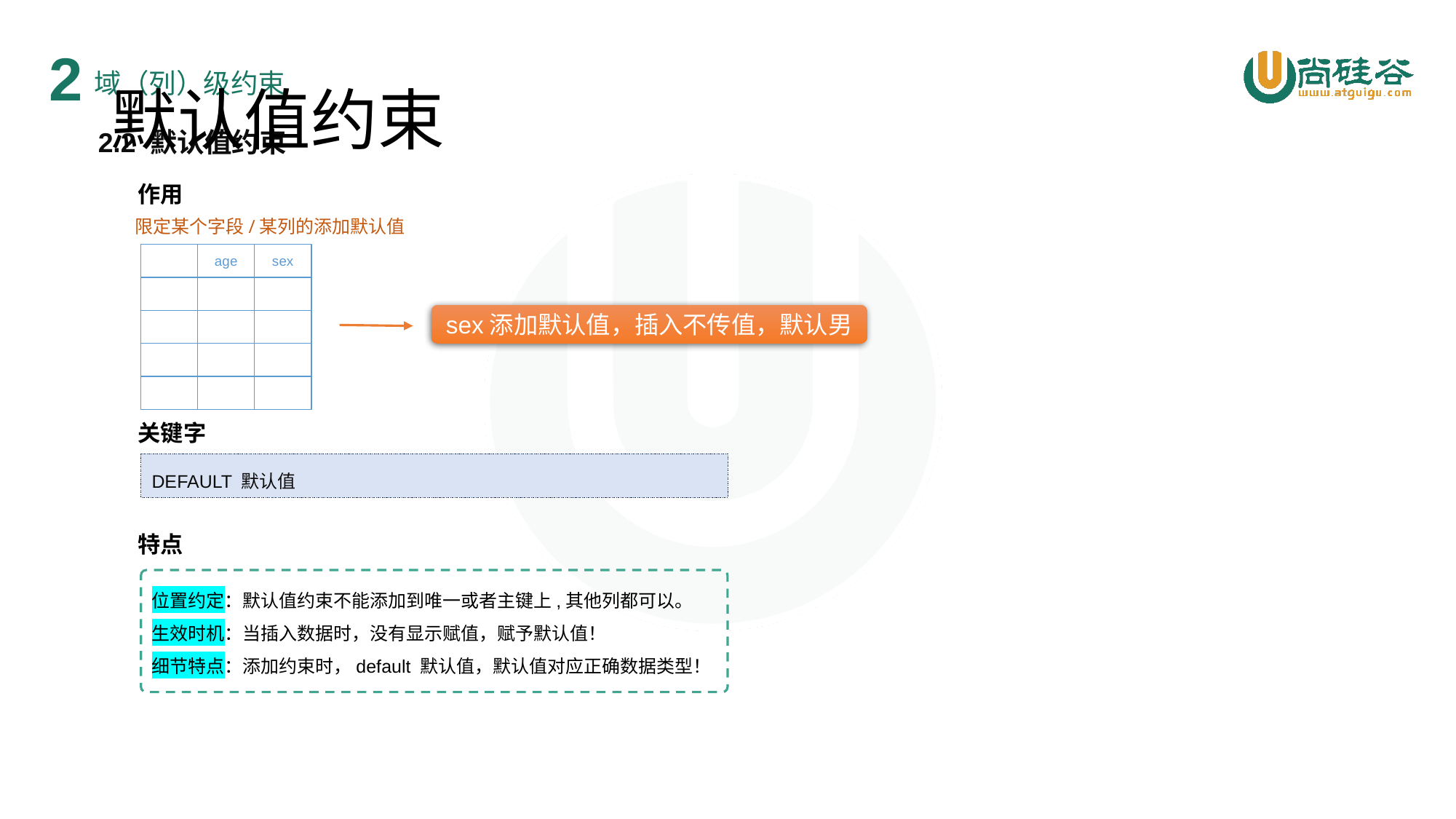

2
# 默认值约束
域（列）级约束
2.2 默认值约束
作用
限定某个字段/某列的添加默认值

age
sex

sex添加默认值，插入不传值，默认男

关键字
DEFAULT 默认值
特点

位置约定：默认值约束不能添加到唯一或者主键上,其他列都可以。
生效时机：当插入数据时，没有显示赋值，赋予默认值！
细节特点：添加约束时，default 默认值，默认值对应正确数据类型！